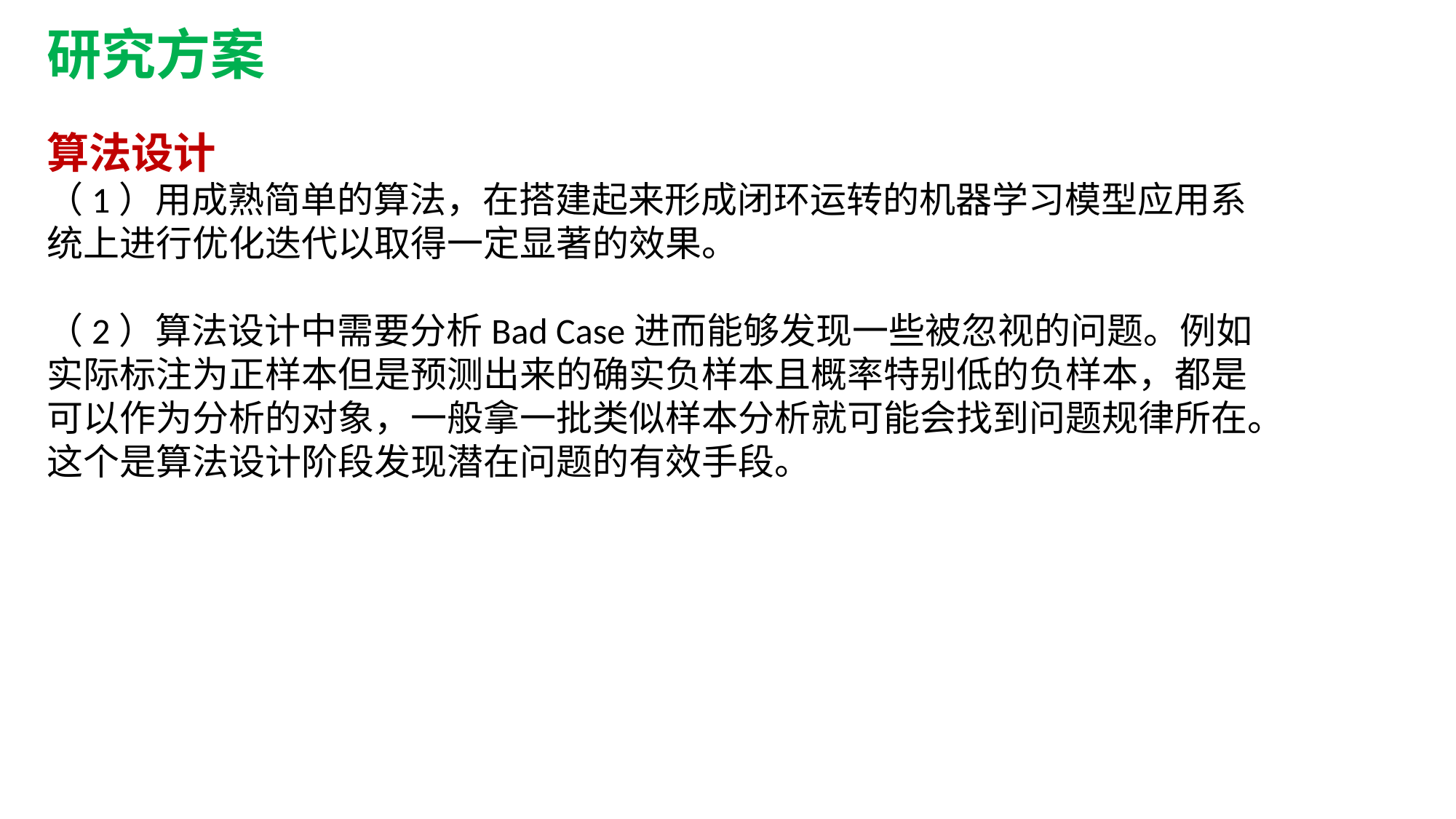

研究方案
算法设计
（1）用成熟简单的算法，在搭建起来形成闭环运转的机器学习模型应用系统上进行优化迭代以取得一定显著的效果。

（2）算法设计中需要分析Bad Case进而能够发现一些被忽视的问题。例如实际标注为正样本但是预测出来的确实负样本且概率特别低的负样本，都是可以作为分析的对象，一般拿一批类似样本分析就可能会找到问题规律所在。这个是算法设计阶段发现潜在问题的有效手段。